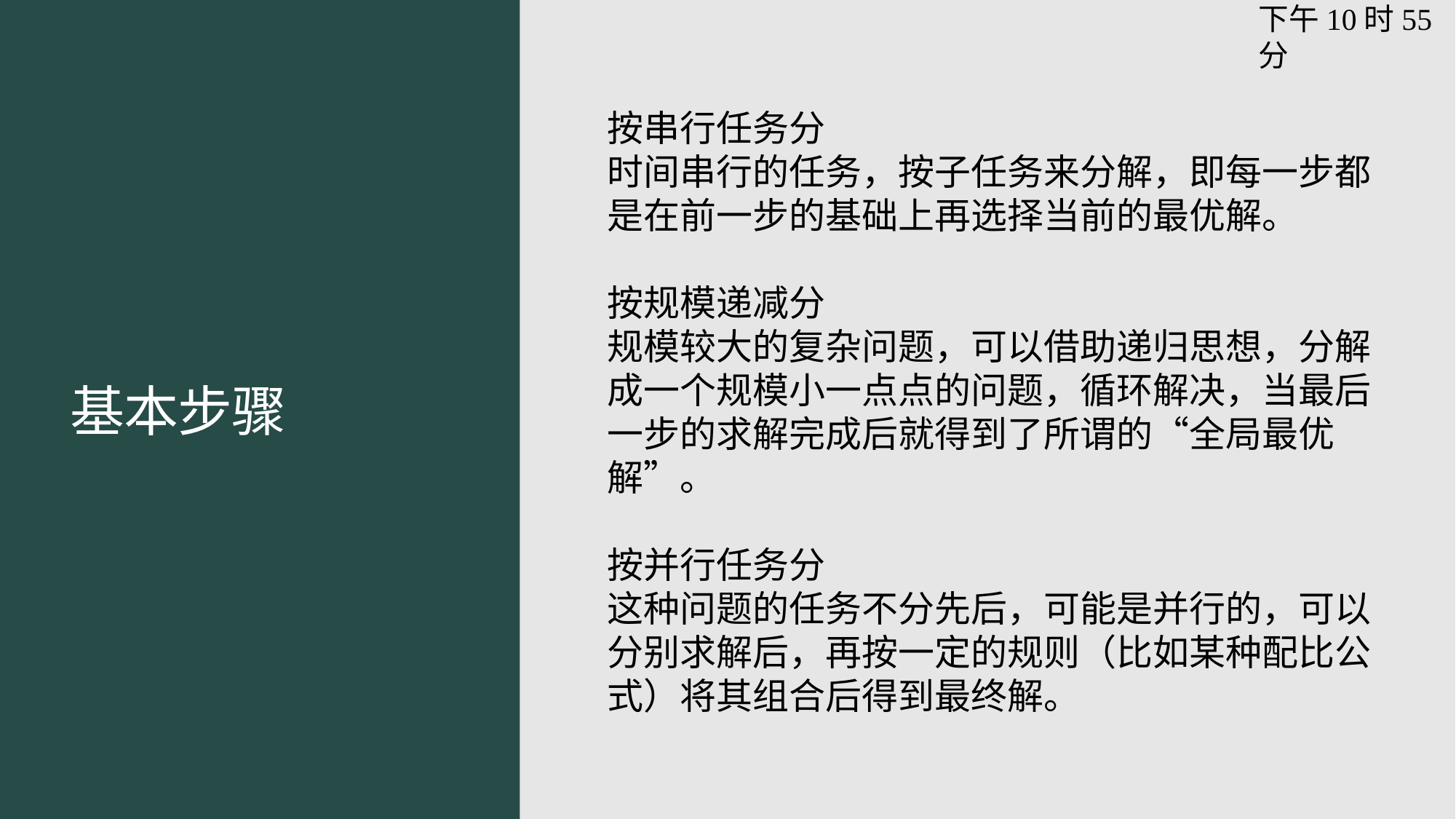

按串行任务分
时间串行的任务，按子任务来分解，即每一步都是在前一步的基础上再选择当前的最优解。
按规模递减分
规模较大的复杂问题，可以借助递归思想，分解成一个规模小一点点的问题，循环解决，当最后一步的求解完成后就得到了所谓的“全局最优解”。
按并行任务分
这种问题的任务不分先后，可能是并行的，可以分别求解后，再按一定的规则（比如某种配比公式）将其组合后得到最终解。
# 基本步骤